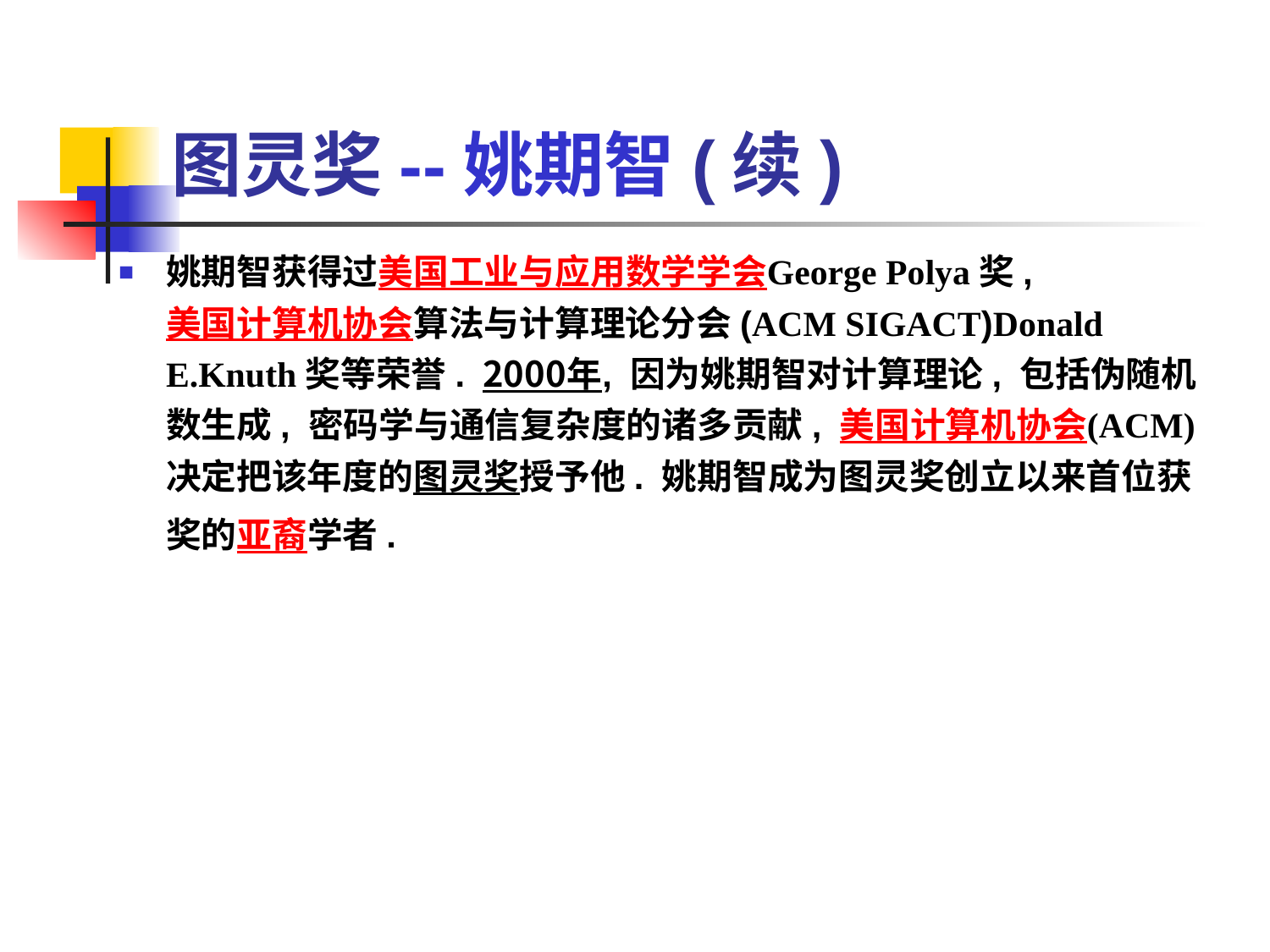

# 图灵奖--姚期智(续)
姚期智获得过美国工业与应用数学学会George Polya奖, 美国计算机协会算法与计算理论分会(ACM SIGACT)Donald E.Knuth奖等荣誉. 2000年, 因为姚期智对计算理论, 包括伪随机数生成, 密码学与通信复杂度的诸多贡献, 美国计算机协会(ACM)决定把该年度的图灵奖授予他. 姚期智成为图灵奖创立以来首位获奖的亚裔学者.